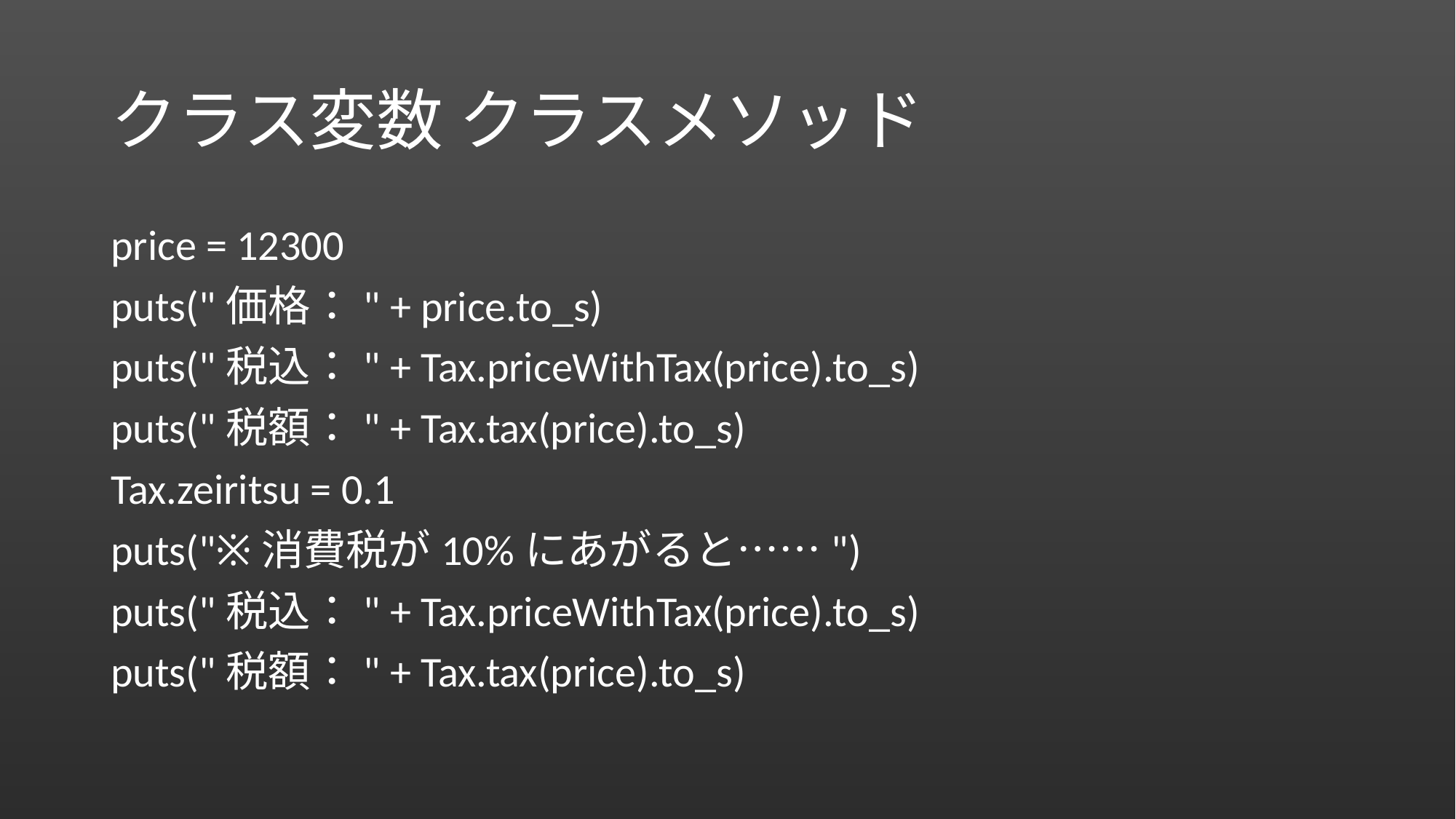

# クラス変数 クラスメソッド
price = 12300
puts("価格：" + price.to_s)
puts("税込：" + Tax.priceWithTax(price).to_s)
puts("税額：" + Tax.tax(price).to_s)
Tax.zeiritsu = 0.1
puts("※消費税が10%にあがると……")
puts("税込：" + Tax.priceWithTax(price).to_s)
puts("税額：" + Tax.tax(price).to_s)